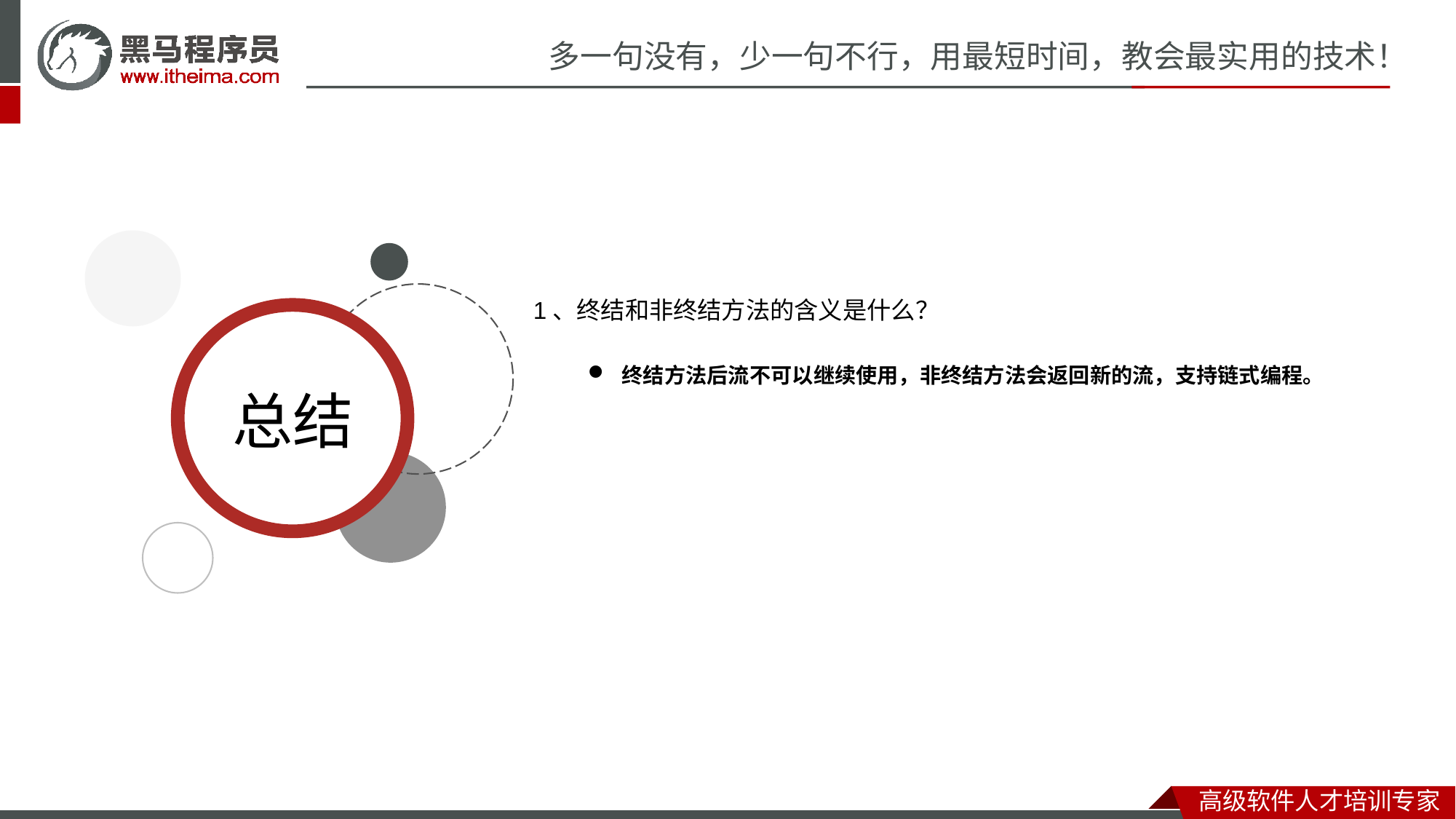

1、终结和非终结方法的含义是什么？
终结方法后流不可以继续使用，非终结方法会返回新的流，支持链式编程。